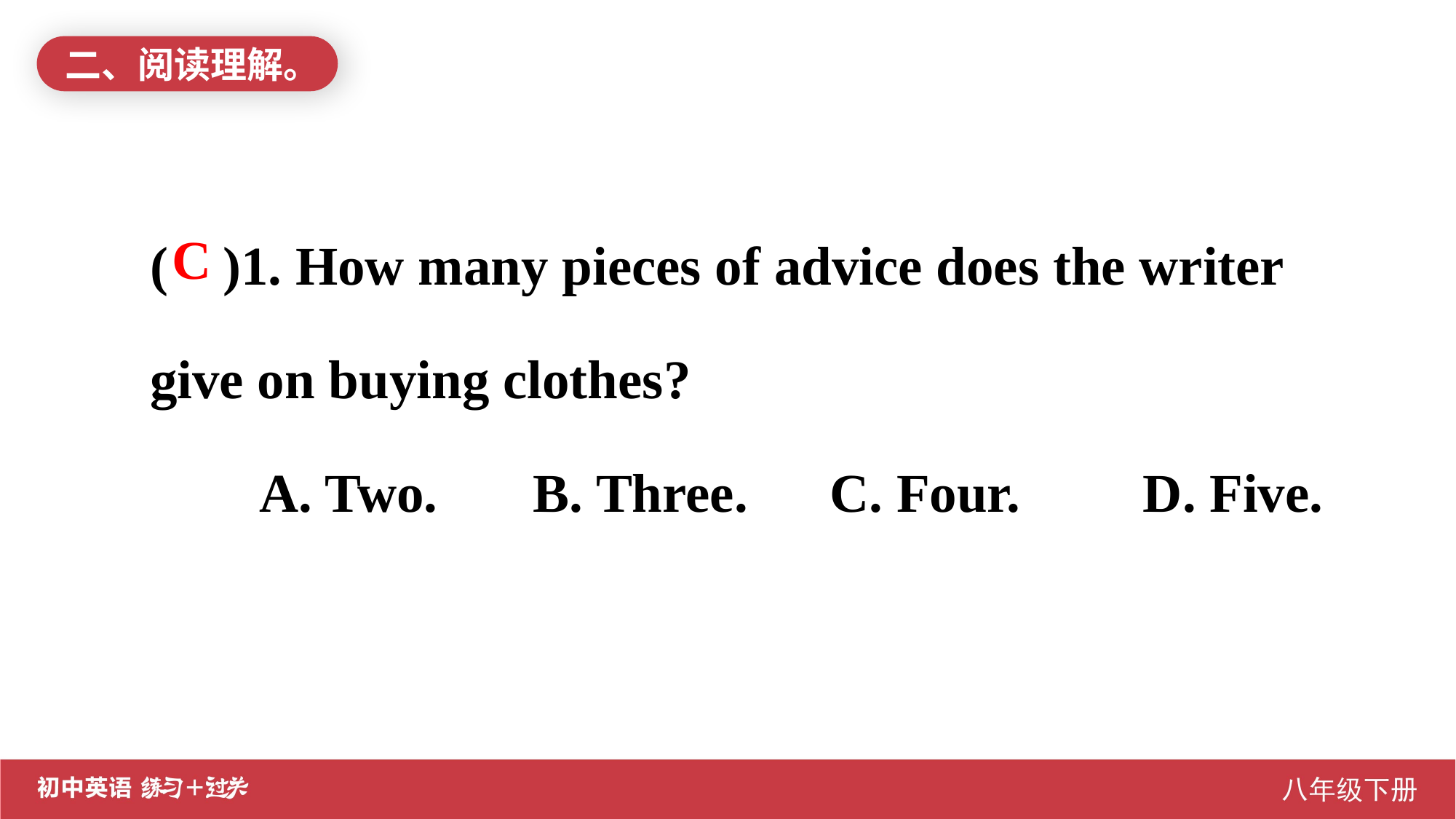

二、阅读理解。
(    )1. How many pieces of advice does the writer give on buying clothes?
A. Two.       B. Three.      C. Four.         D. Five.
C